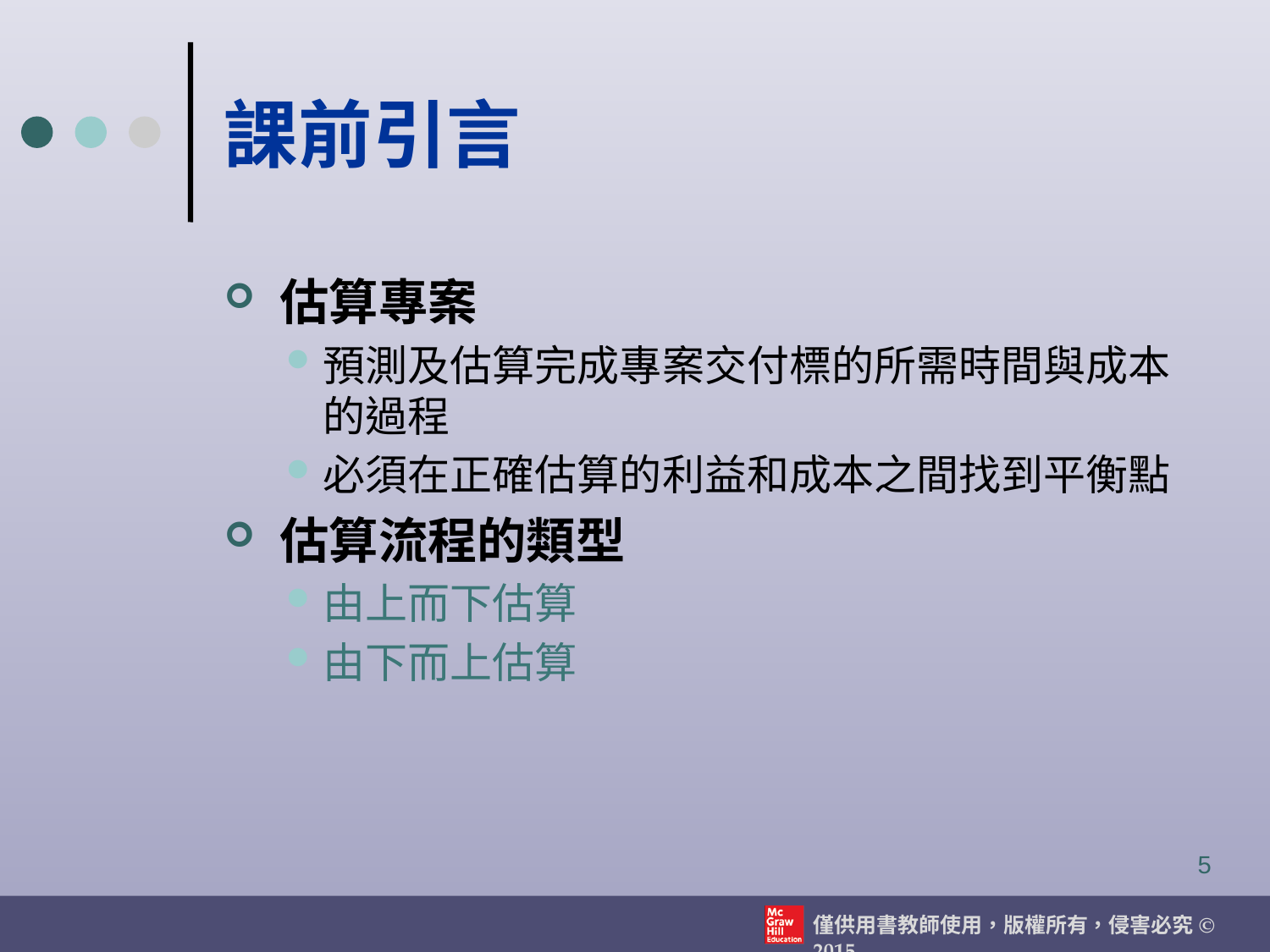

# 課前引言
估算專案
預測及估算完成專案交付標的所需時間與成本的過程
必須在正確估算的利益和成本之間找到平衡點
估算流程的類型
由上而下估算
由下而上估算
5